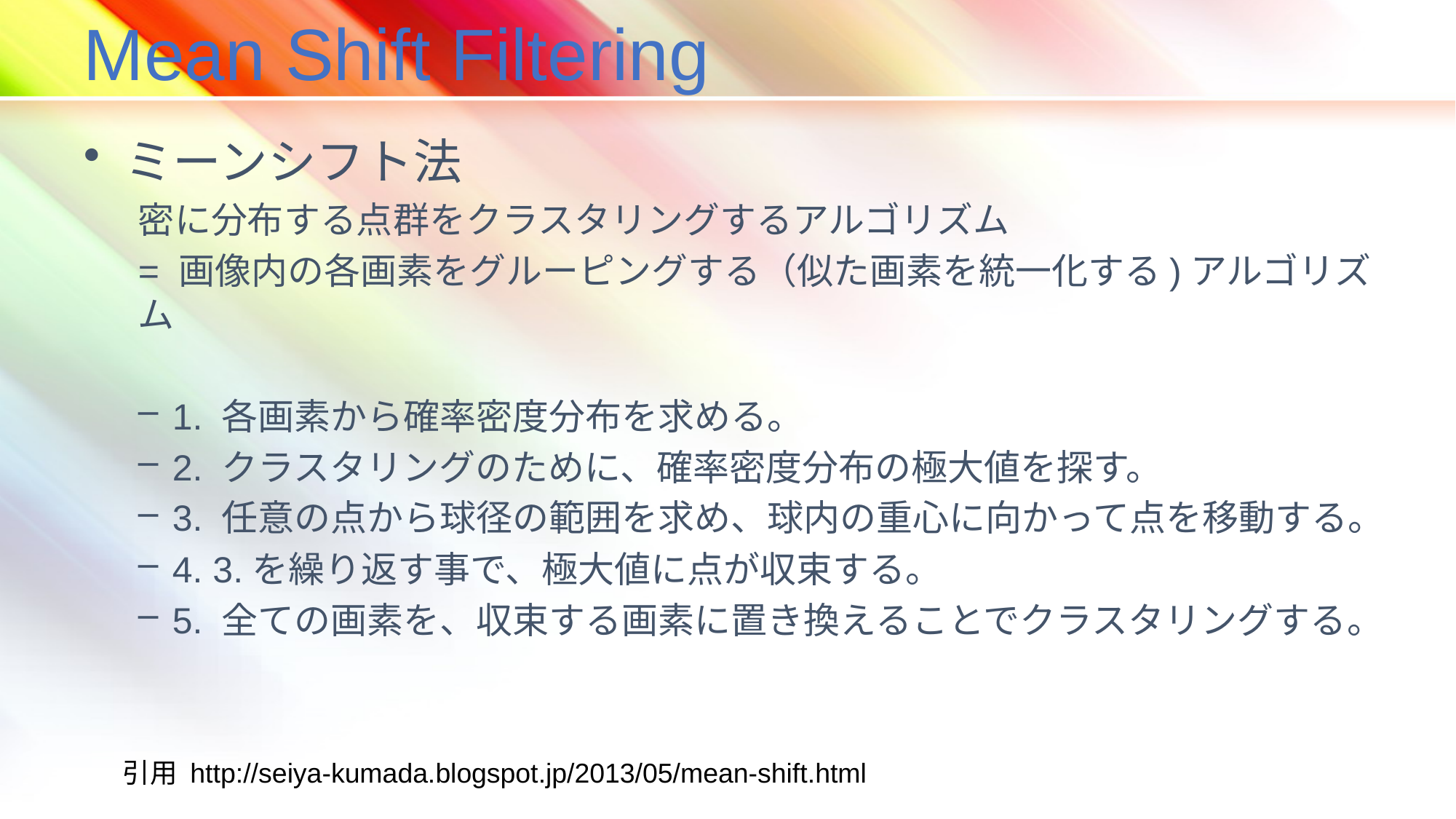

# Mean Shift Filtering
ミーンシフト法
密に分布する点群をクラスタリングするアルゴリズム
= 画像内の各画素をグルーピングする（似た画素を統一化する)アルゴリズム

1. 各画素から確率密度分布を求める。
2. クラスタリングのために、確率密度分布の極大値を探す。
3. 任意の点から球径の範囲を求め、球内の重心に向かって点を移動する。
4. 3.を繰り返す事で、極大値に点が収束する。
5. 全ての画素を、収束する画素に置き換えることでクラスタリングする。
引用 http://seiya-kumada.blogspot.jp/2013/05/mean-shift.html